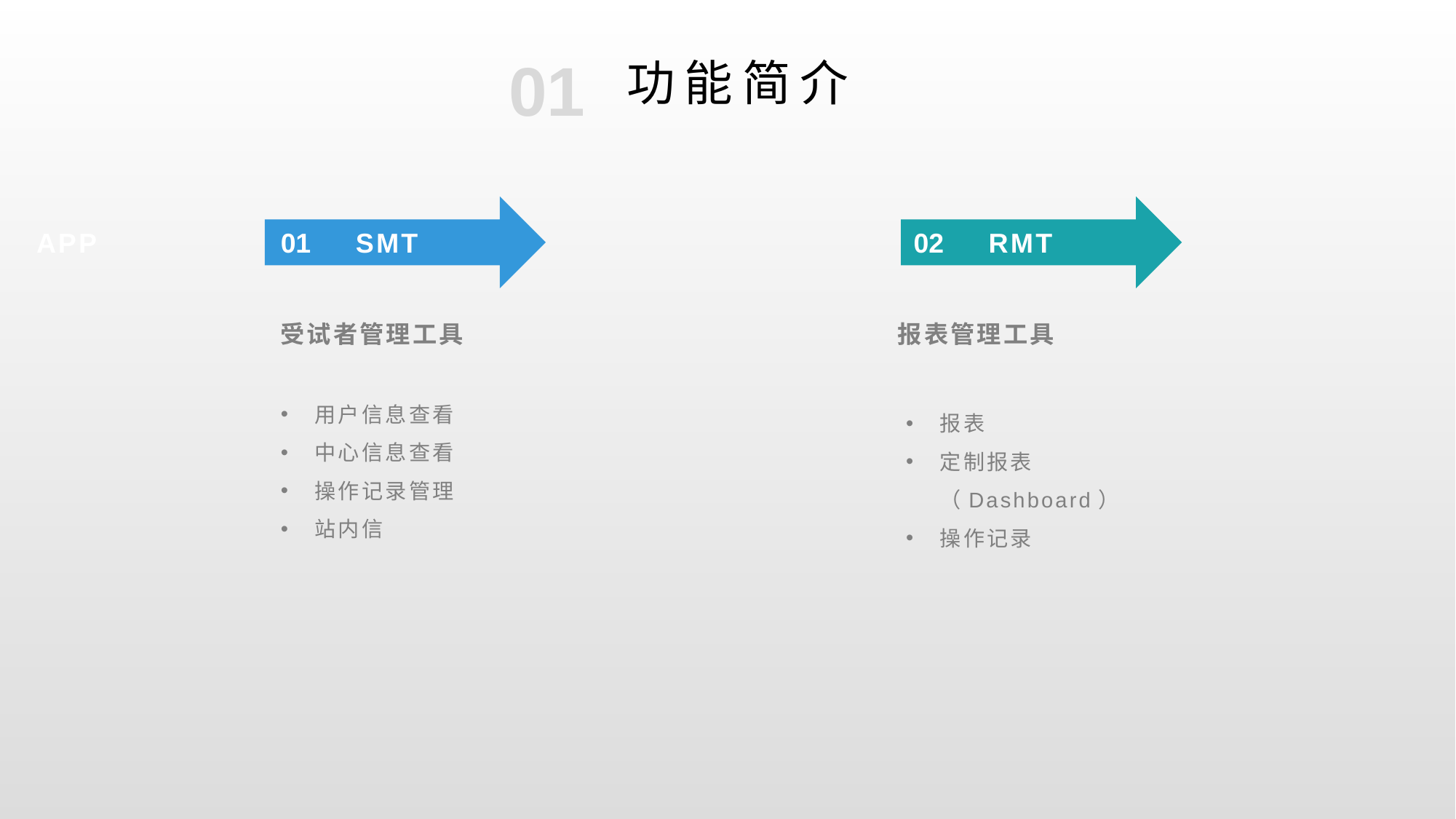

01
# 功能简介

01
SMT

02
RMT
APP
受试者管理工具
报表管理工具
用户信息查看
中心信息查看
操作记录管理
站内信

报表
定制报表 （Dashboard）
操作记录